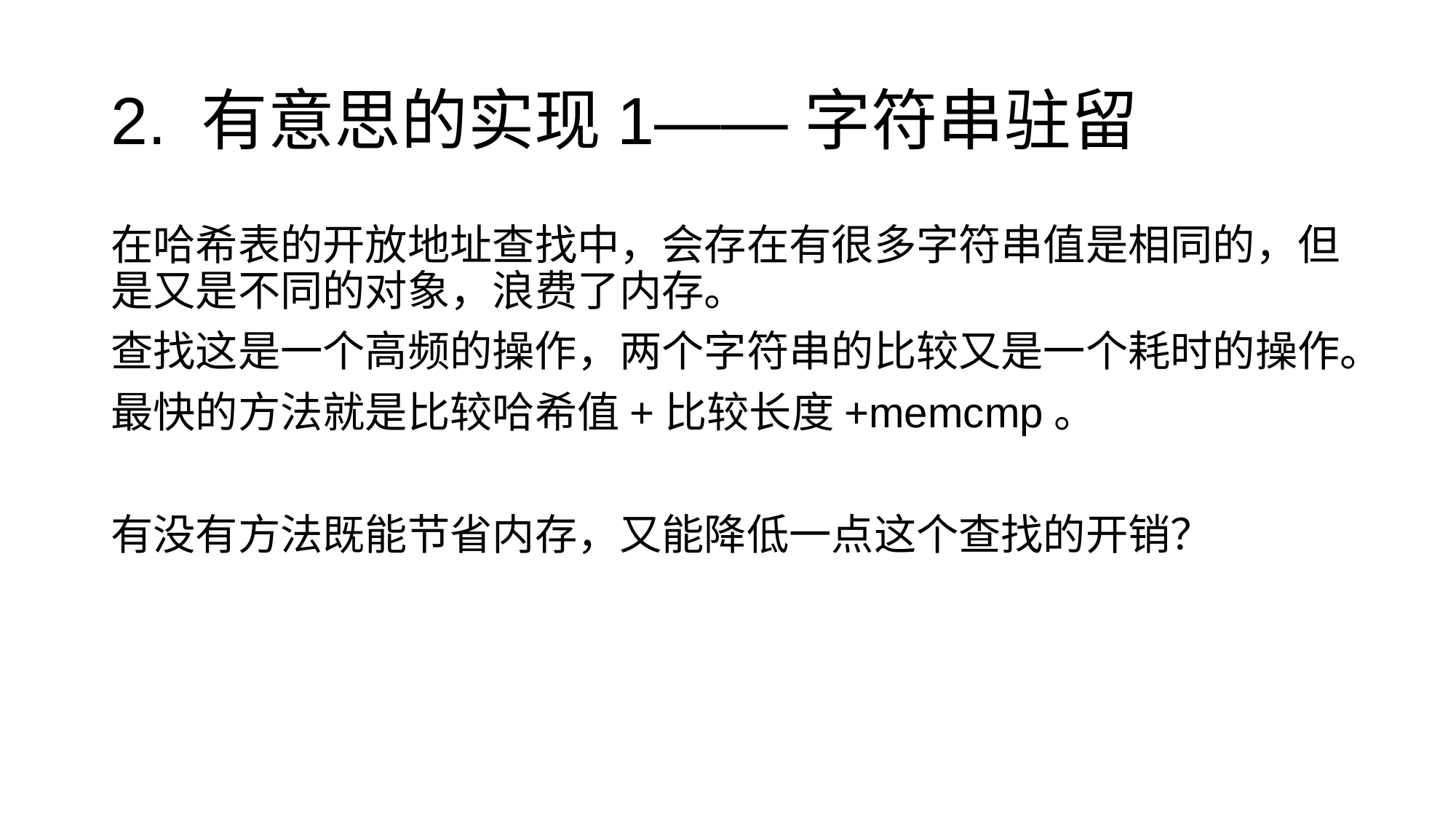

# 2. 有意思的实现1——字符串驻留
在哈希表的开放地址查找中，会存在有很多字符串值是相同的，但是又是不同的对象，浪费了内存。
查找这是一个高频的操作，两个字符串的比较又是一个耗时的操作。
最快的方法就是比较哈希值+比较长度+memcmp。

有没有方法既能节省内存，又能降低一点这个查找的开销？